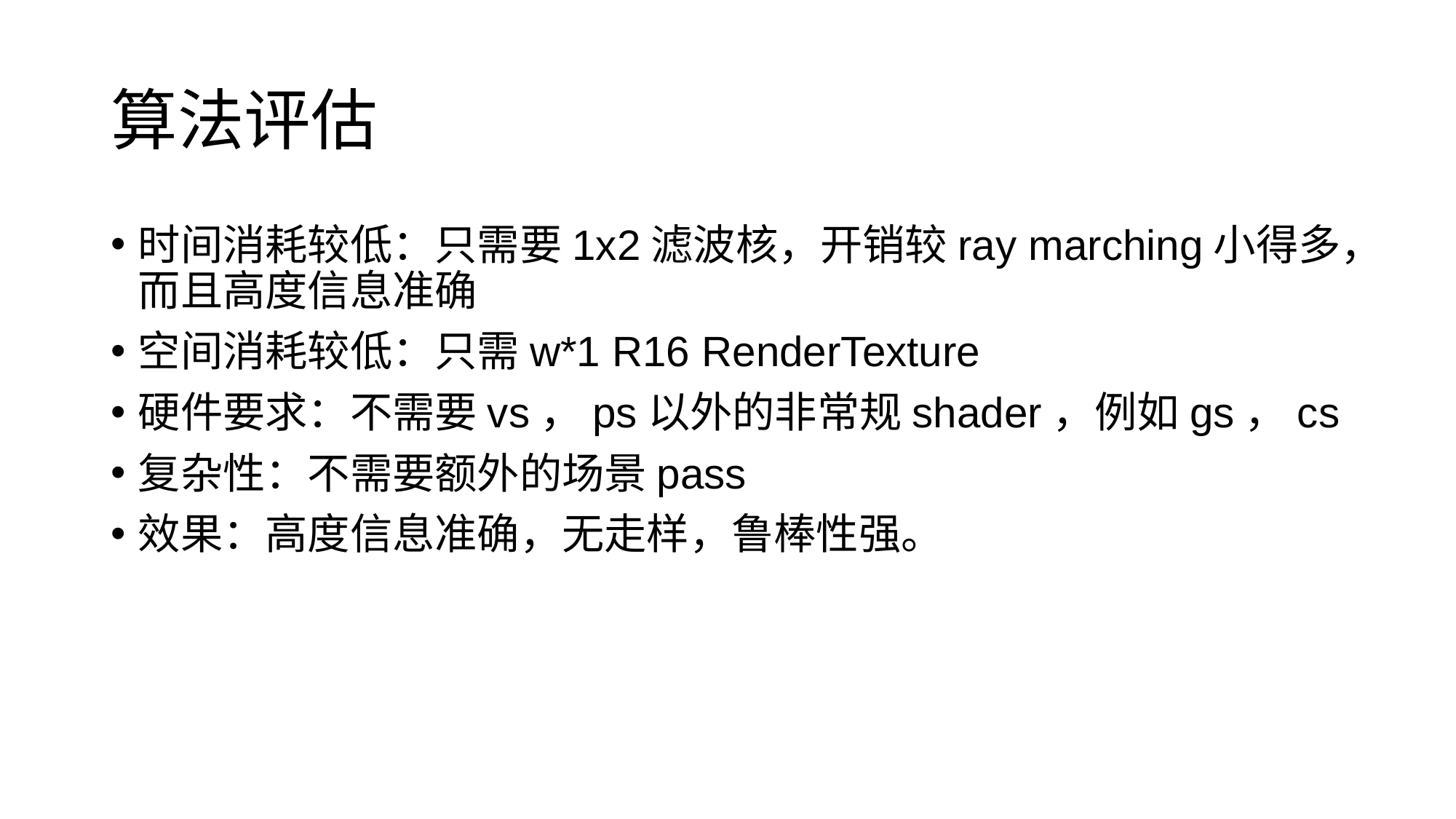

# 算法评估
时间消耗较低：只需要1x2滤波核，开销较ray marching小得多，而且高度信息准确
空间消耗较低：只需w*1 R16 RenderTexture
硬件要求：不需要vs，ps以外的非常规shader，例如gs，cs
复杂性：不需要额外的场景pass
效果：高度信息准确，无走样，鲁棒性强。